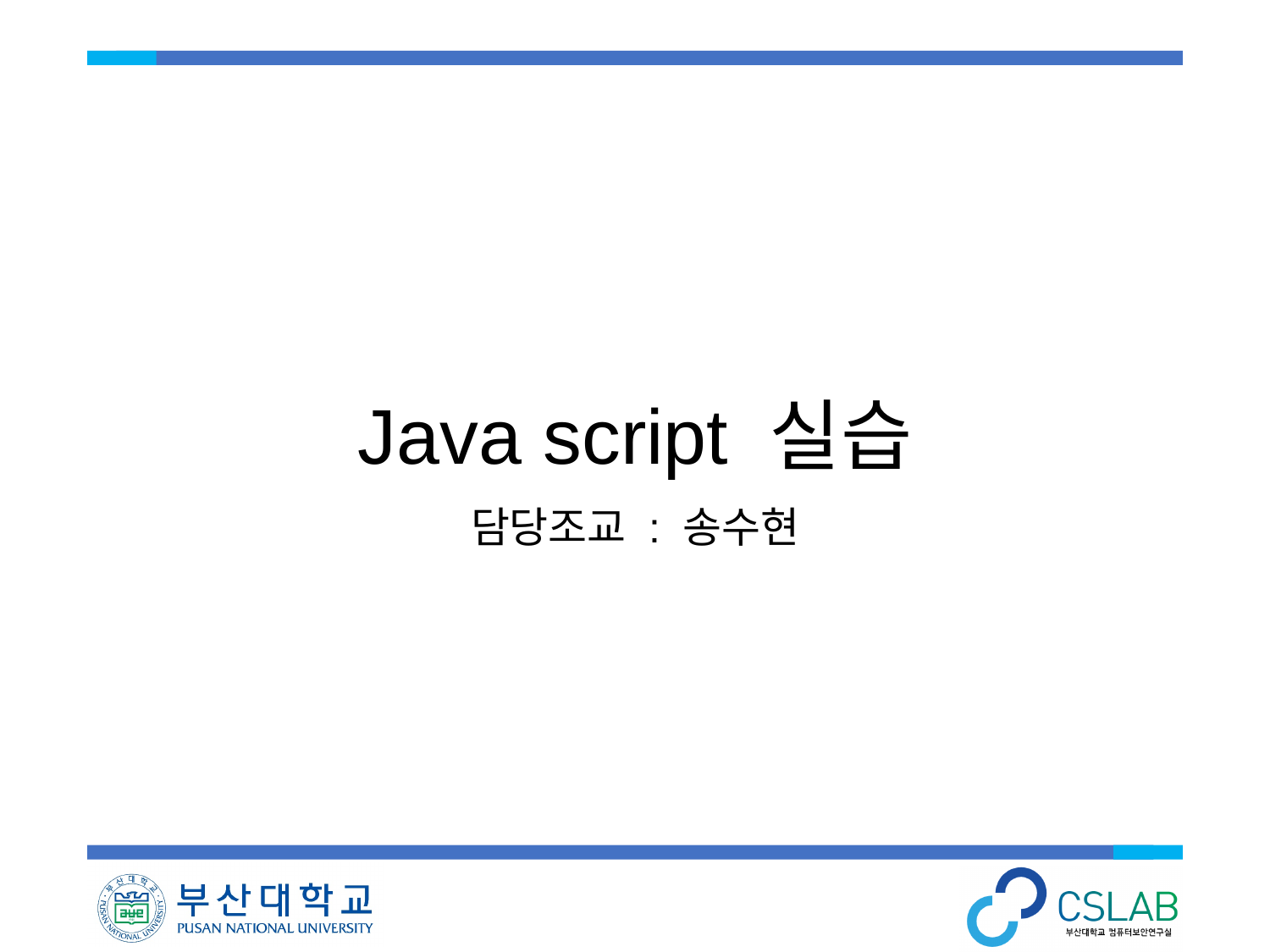

# Java script 실습
담당조교 : 송수현